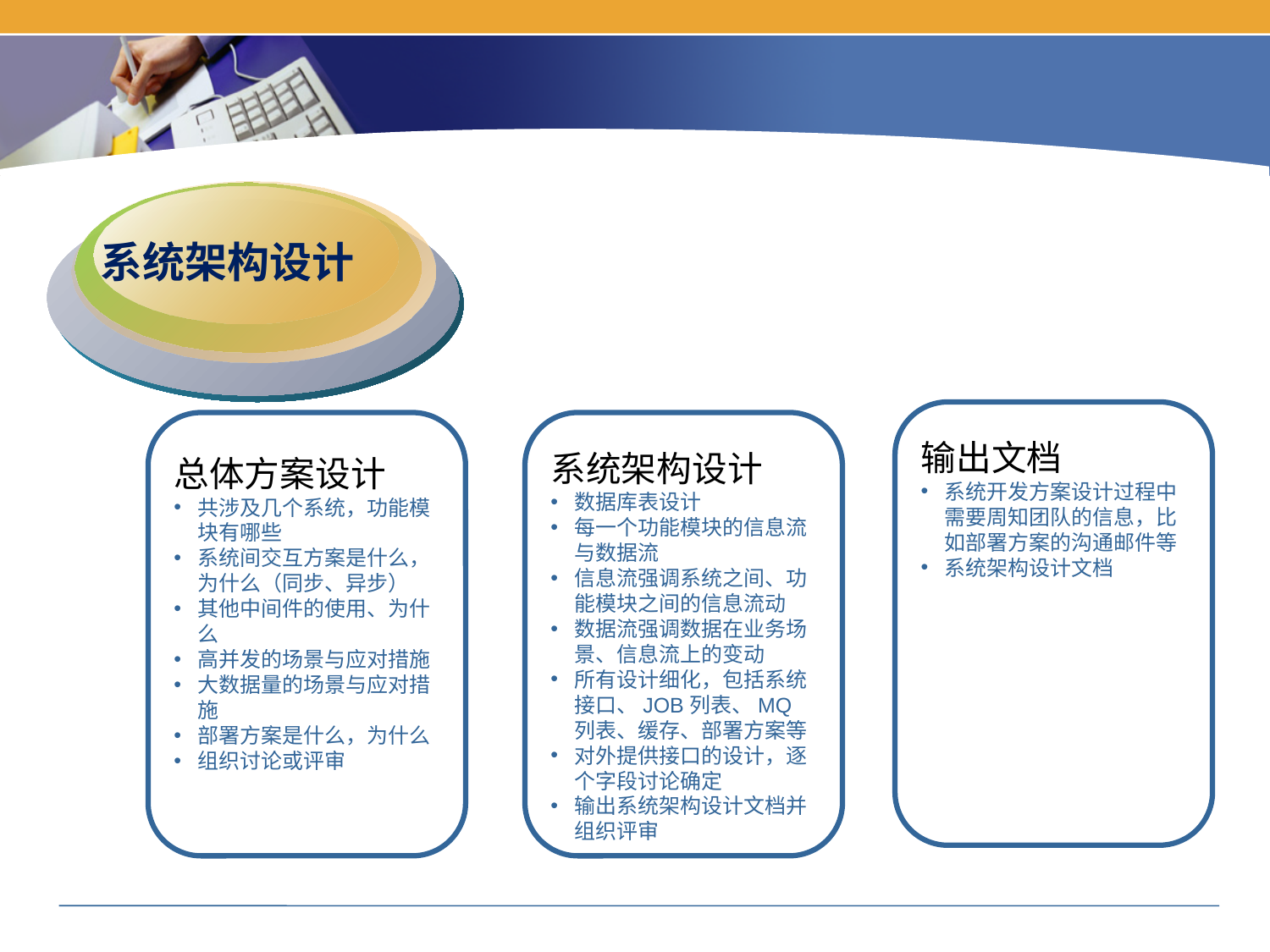

系统架构设计

输出文档
系统开发方案设计过程中需要周知团队的信息，比如部署方案的沟通邮件等
系统架构设计文档

总体方案设计
共涉及几个系统，功能模块有哪些
系统间交互方案是什么，为什么（同步、异步）
其他中间件的使用、为什么
高并发的场景与应对措施
大数据量的场景与应对措施
部署方案是什么，为什么
组织讨论或评审

系统架构设计
数据库表设计
每一个功能模块的信息流与数据流
信息流强调系统之间、功能模块之间的信息流动
数据流强调数据在业务场景、信息流上的变动
所有设计细化，包括系统接口、JOB列表、MQ列表、缓存、部署方案等
对外提供接口的设计，逐个字段讨论确定
输出系统架构设计文档并组织评审